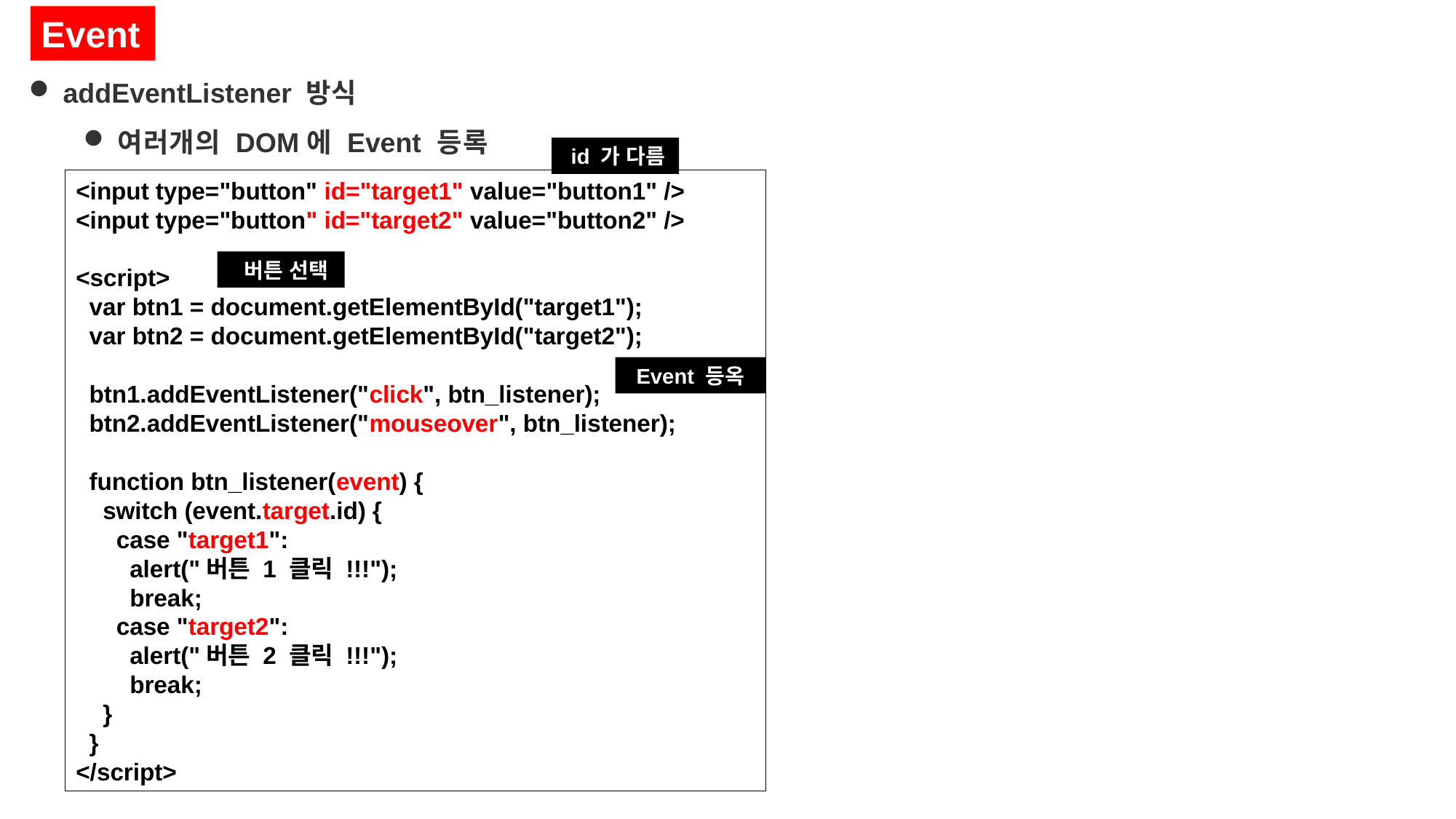

Event
addEventListener 방식
여러개의 DOM에 Event 등록
 id 가 다름
<input type="button" id="target1" value="button1" />
<input type="button" id="target2" value="button2" />
<script>
  var btn1 = document.getElementById("target1");
  var btn2 = document.getElementById("target2");

  btn1.addEventListener("click", btn_listener);
  btn2.addEventListener("mouseover", btn_listener);
  function btn_listener(event) {
    switch (event.target.id) {
      case "target1":
        alert("버튼 1 클릭 !!!");
        break;
      case "target2":
        alert("버튼 2 클릭 !!!");
        break;
    }
  }
</script>
 버튼 선택
 Event 등옥